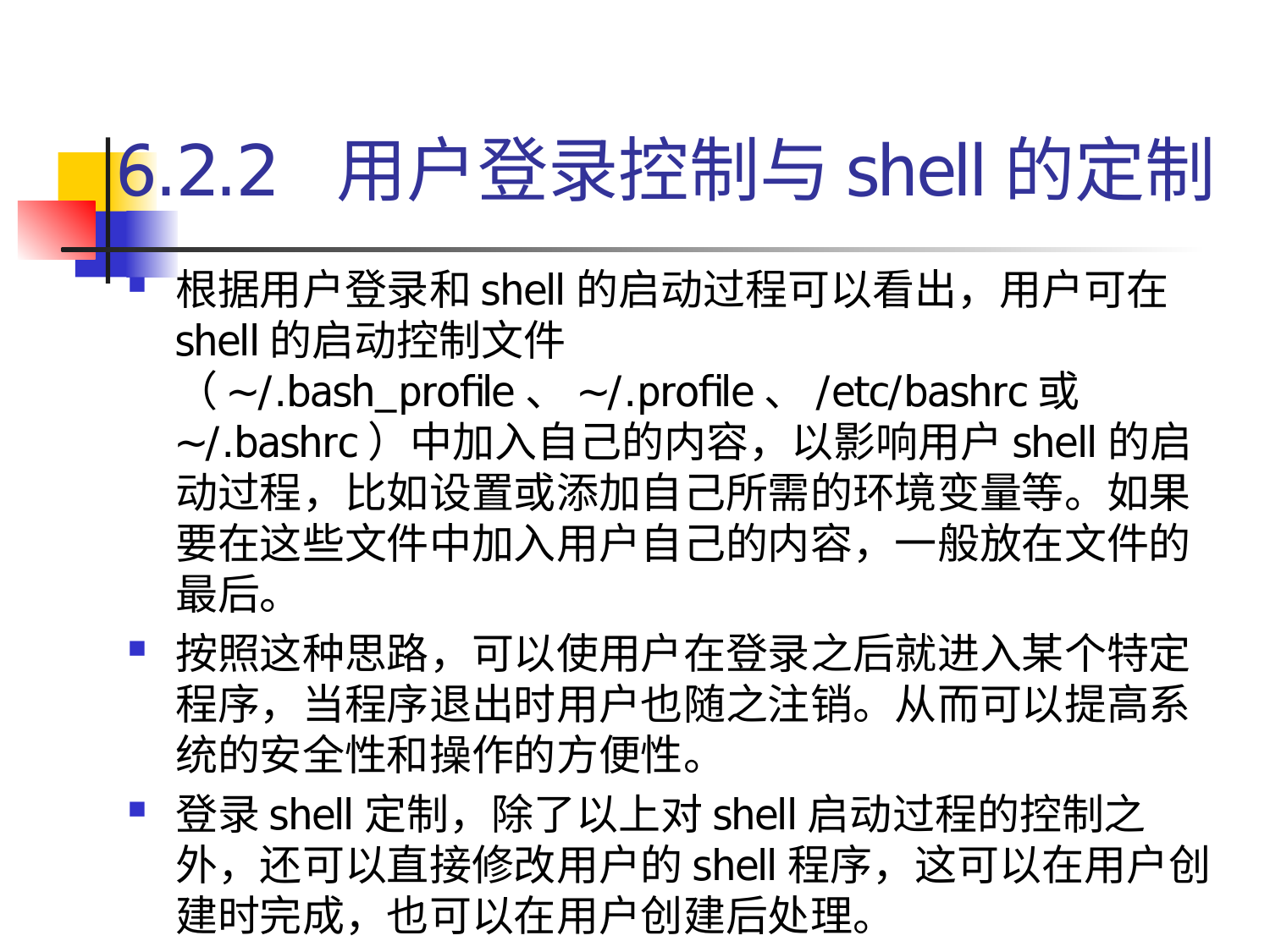

# 6.2.2  用户登录控制与shell的定制
根据用户登录和shell的启动过程可以看出，用户可在shell的启动控制文件（~/.bash_profile、~/.profile、/etc/bashrc或~/.bashrc）中加入自己的内容，以影响用户shell的启动过程，比如设置或添加自己所需的环境变量等。如果要在这些文件中加入用户自己的内容，一般放在文件的最后。
按照这种思路，可以使用户在登录之后就进入某个特定程序，当程序退出时用户也随之注销。从而可以提高系统的安全性和操作的方便性。
登录shell定制，除了以上对shell启动过程的控制之外，还可以直接修改用户的shell程序，这可以在用户创建时完成，也可以在用户创建后处理。